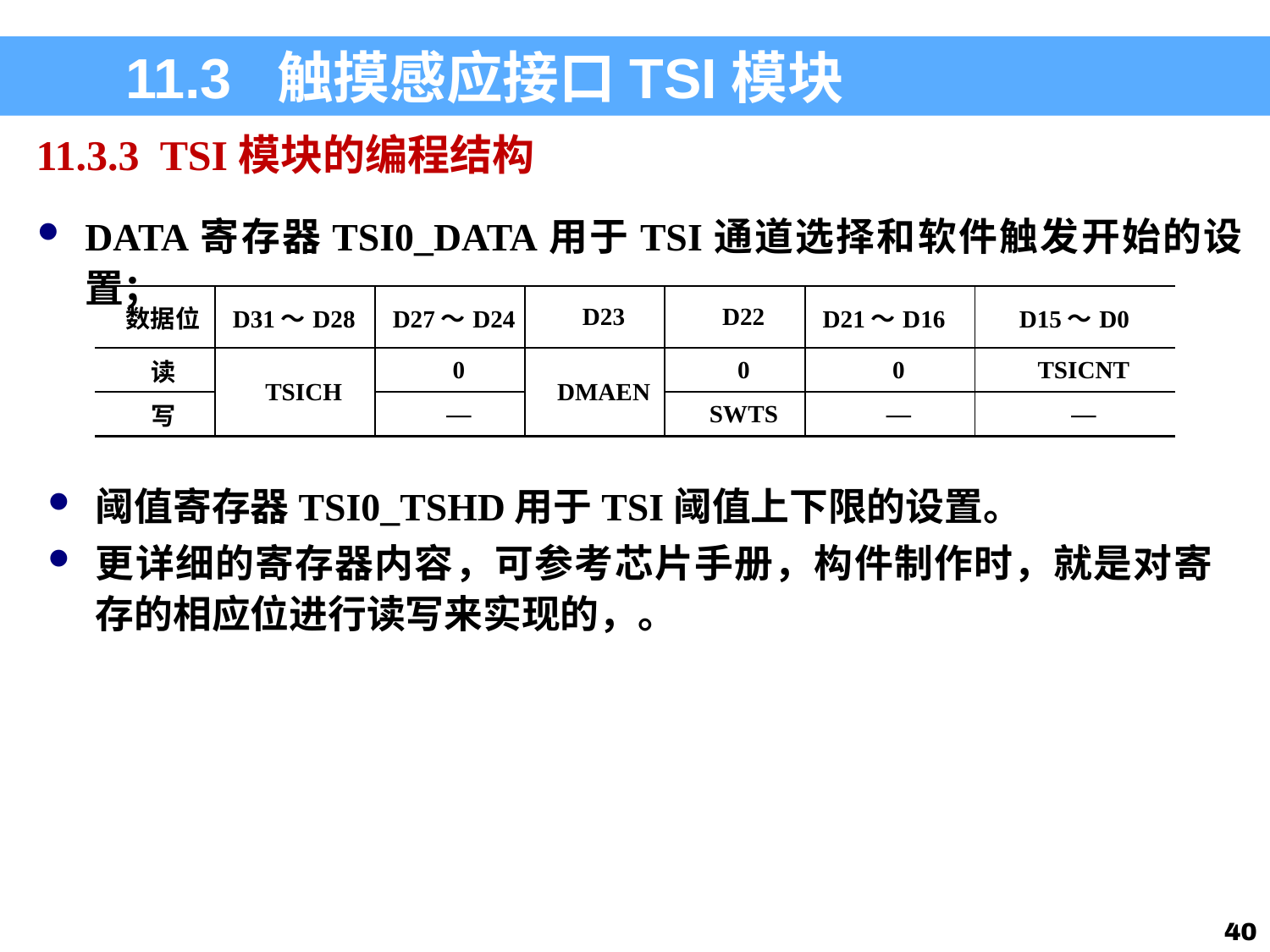

11.3  触摸感应接口TSI模块
11.3.3  TSI模块的编程结构
DATA寄存器TSI0_DATA用于TSI通道选择和软件触发开始的设置；
| 数据位 | D31～D28 | D27～D24 | D23 | D22 | D21～D16 | D15～D0 |
| --- | --- | --- | --- | --- | --- | --- |
| 读 | TSICH | 0 | DMAEN | 0 | 0 | TSICNT |
| 写 |  | — |  | SWTS | — | — |
阈值寄存器TSI0_TSHD用于TSI阈值上下限的设置。
更详细的寄存器内容，可参考芯片手册，构件制作时，就是对寄存的相应位进行读写来实现的，。
40